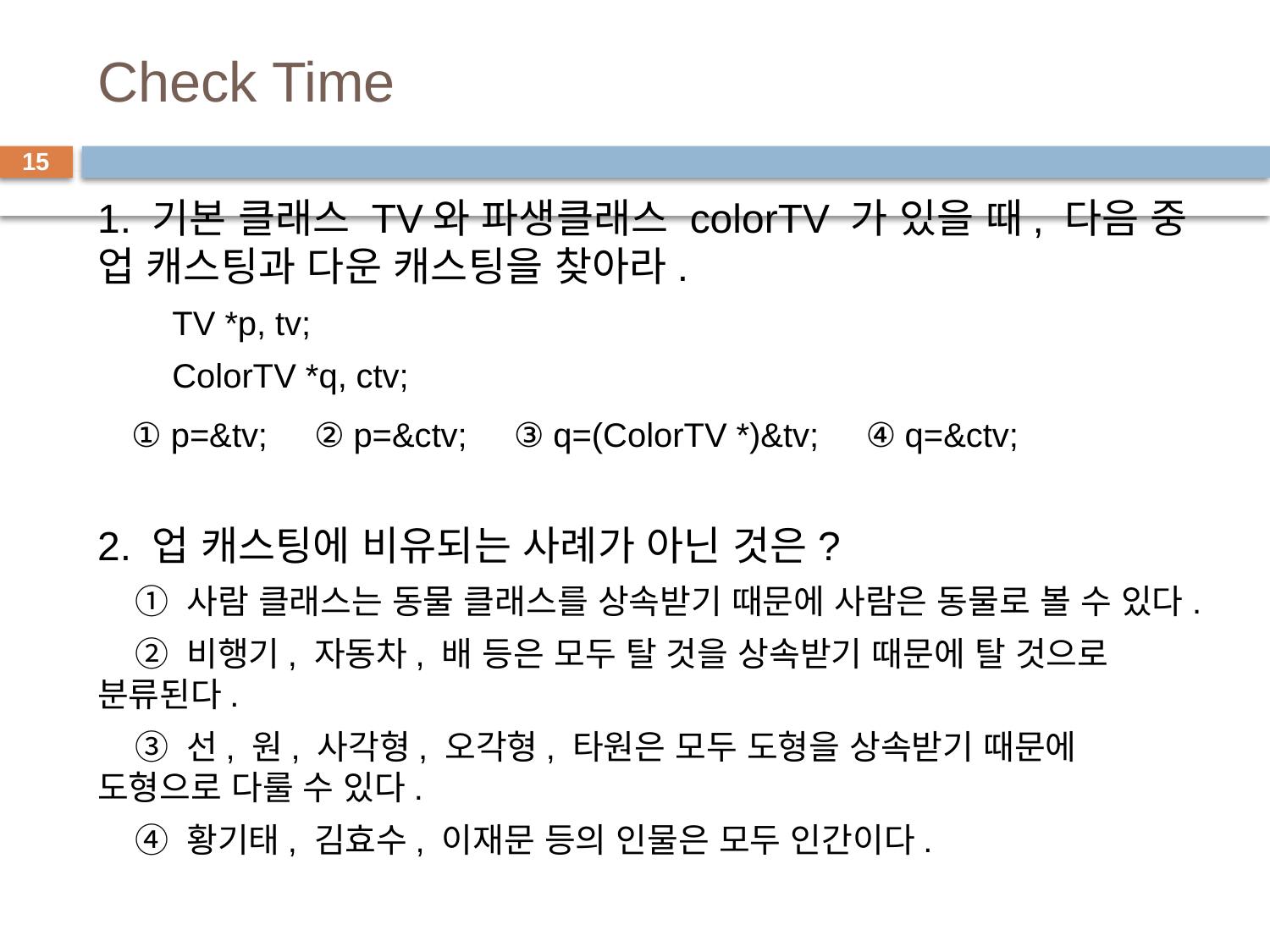

# Check Time
15
1. 기본 클래스 TV와 파생클래스 colorTV 가 있을 때, 다음 중 업 캐스팅과 다운 캐스팅을 찾아라.
        TV *p, tv;
        ColorTV *q, ctv;
   ① p=&tv;     ② p=&ctv;     ③ q=(ColorTV *)&tv;     ④ q=&ctv;

2. 업 캐스팅에 비유되는 사례가 아닌 것은?
    ① 사람 클래스는 동물 클래스를 상속받기 때문에 사람은 동물로 볼 수 있다.
    ② 비행기, 자동차, 배 등은 모두 탈 것을 상속받기 때문에 탈 것으로 분류된다.
    ③ 선, 원, 사각형, 오각형, 타원은 모두 도형을 상속받기 때문에 도형으로 다룰 수 있다.
    ④ 황기태, 김효수, 이재문 등의 인물은 모두 인간이다.